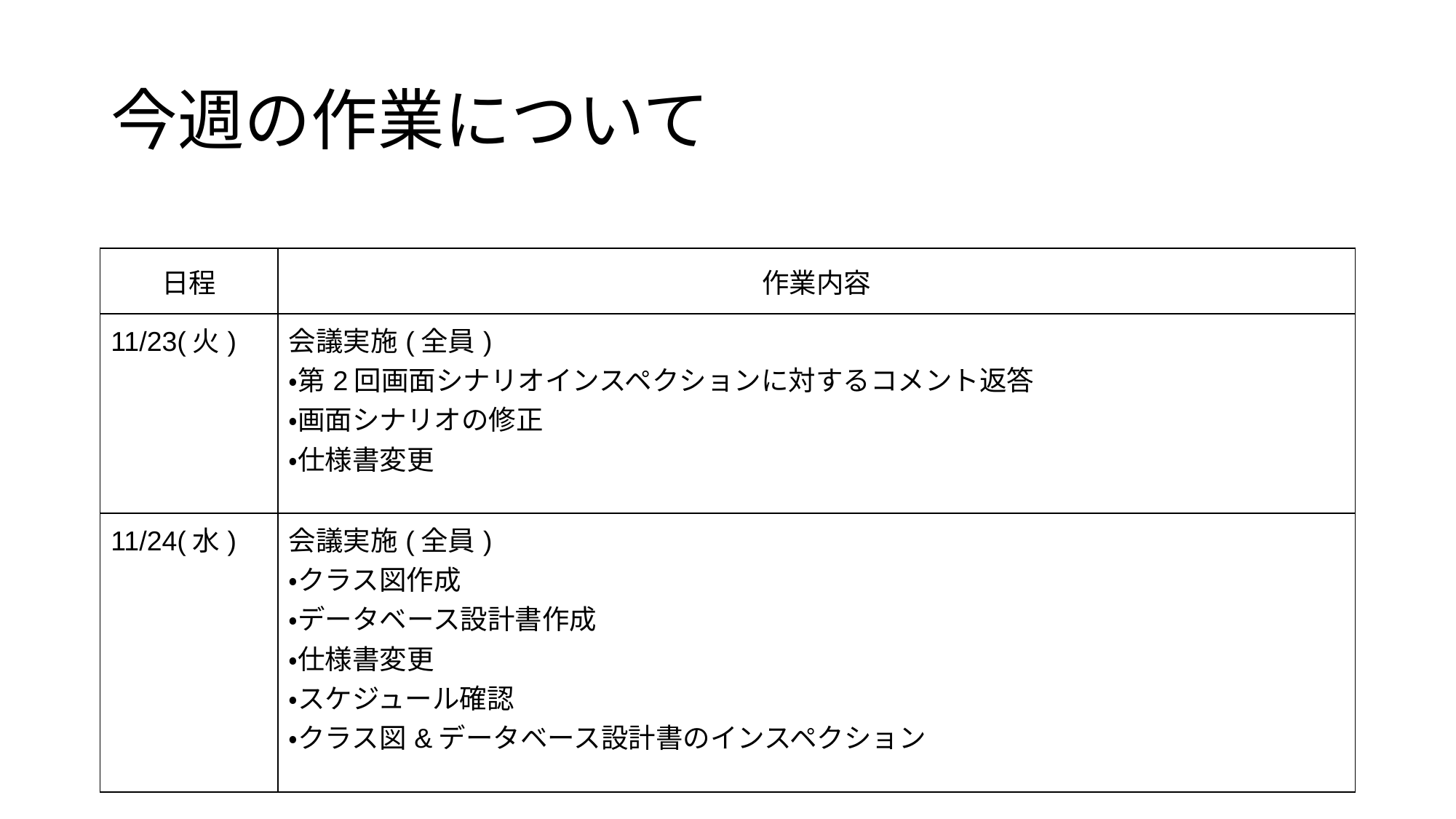

# 今週の作業について
| 日程 | 作業内容 |
| --- | --- |
| 11/23(火) | 会議実施(全員) ・第2回画面シナリオインスペクションに対するコメント返答 ・画面シナリオの修正 ・仕様書変更 |
| 11/24(水) | 会議実施(全員) ・クラス図作成 ・データベース設計書作成 ・仕様書変更 ・スケジュール確認 ・クラス図&データベース設計書のインスペクション |